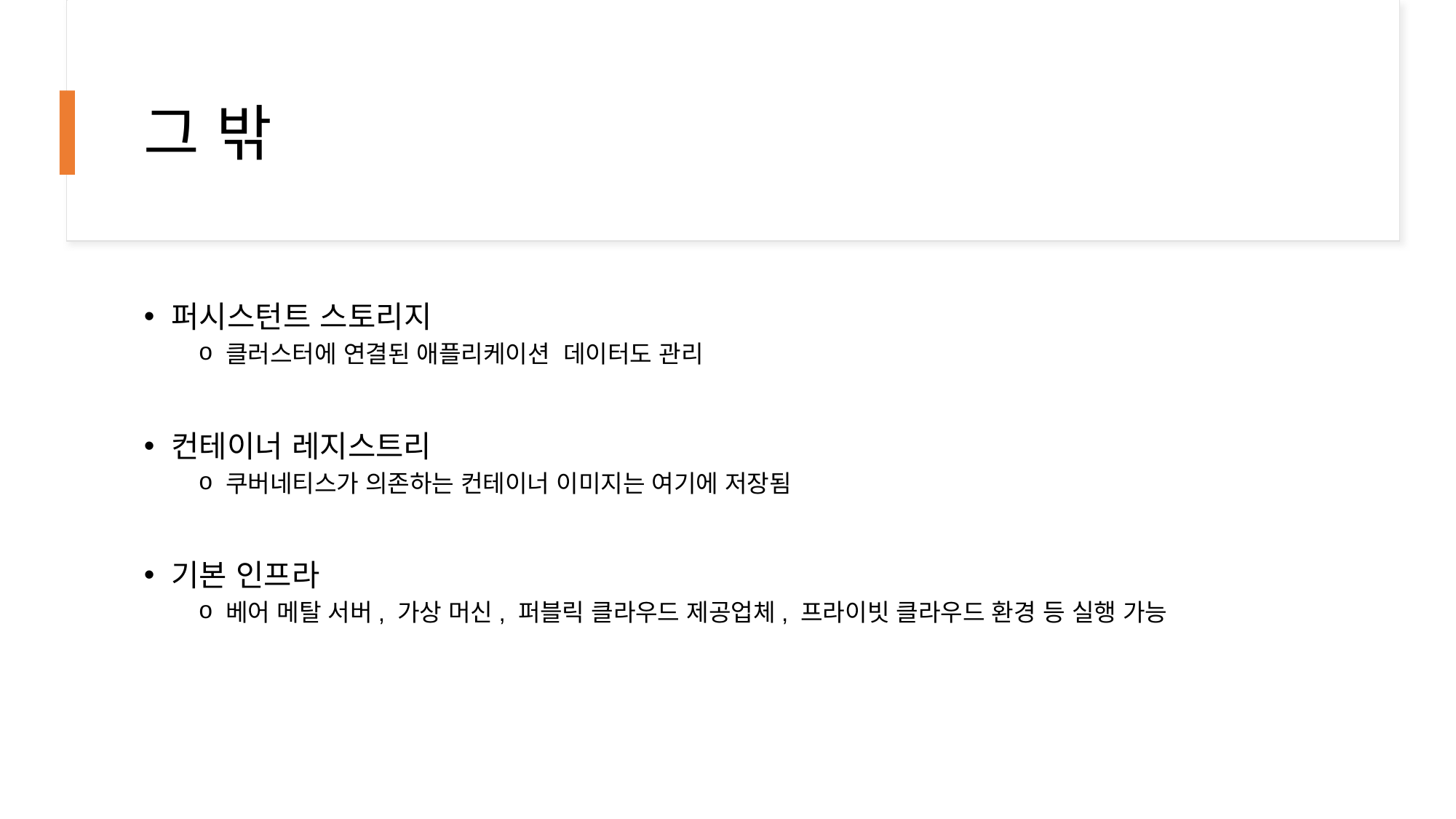

# 그 밖

퍼시스턴트 스토리지
클러스터에 연결된 애플리케이션  데이터도 관리

컨테이너 레지스트리
쿠버네티스가 의존하는 컨테이너 이미지는 여기에 저장됨

기본 인프라
베어 메탈 서버, 가상 머신, 퍼블릭 클라우드 제공업체, 프라이빗 클라우드 환경 등 실행 가능